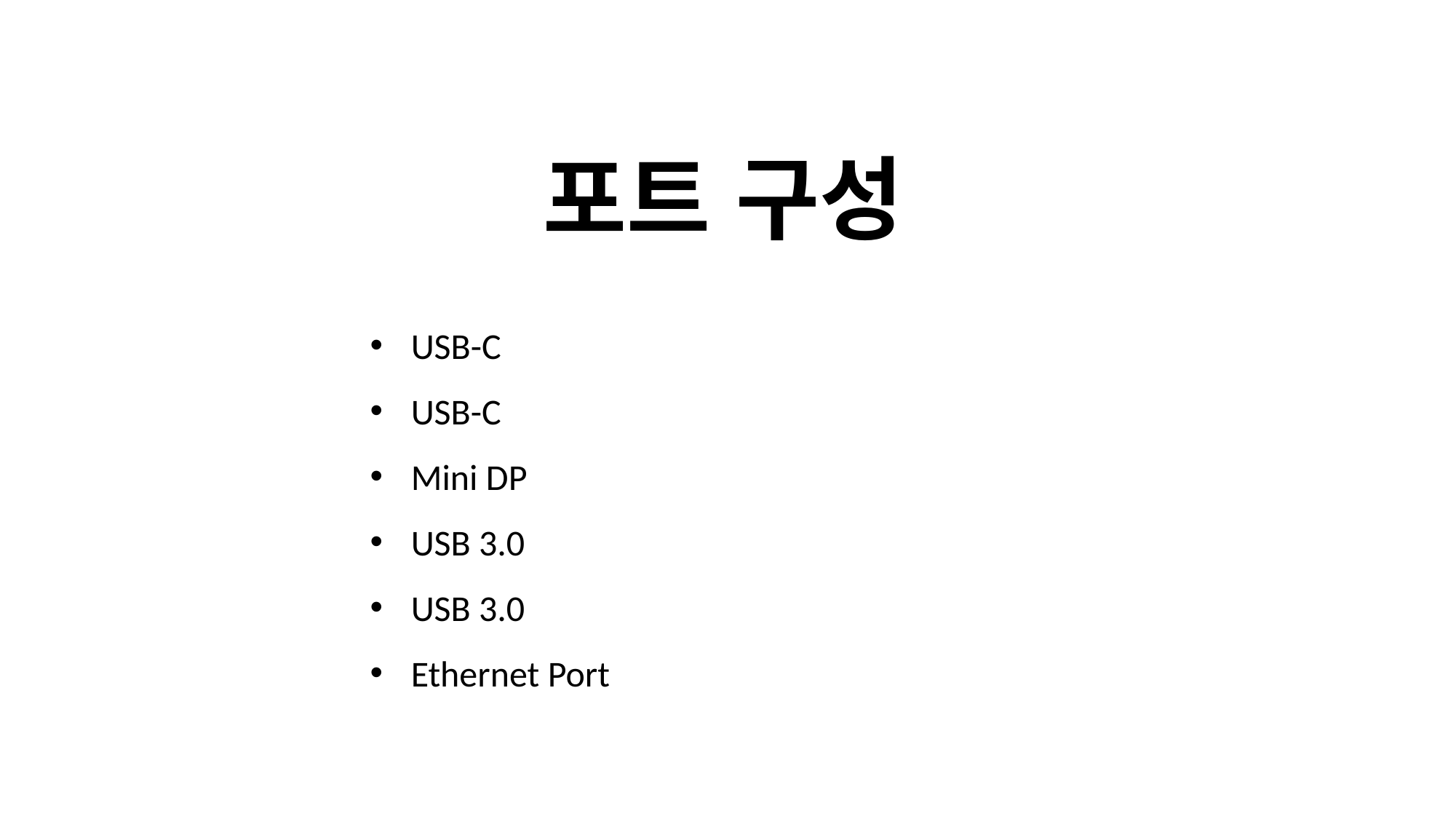

포트 구성
USB-C
USB-C
Mini DP
USB 3.0
USB 3.0
Ethernet Port